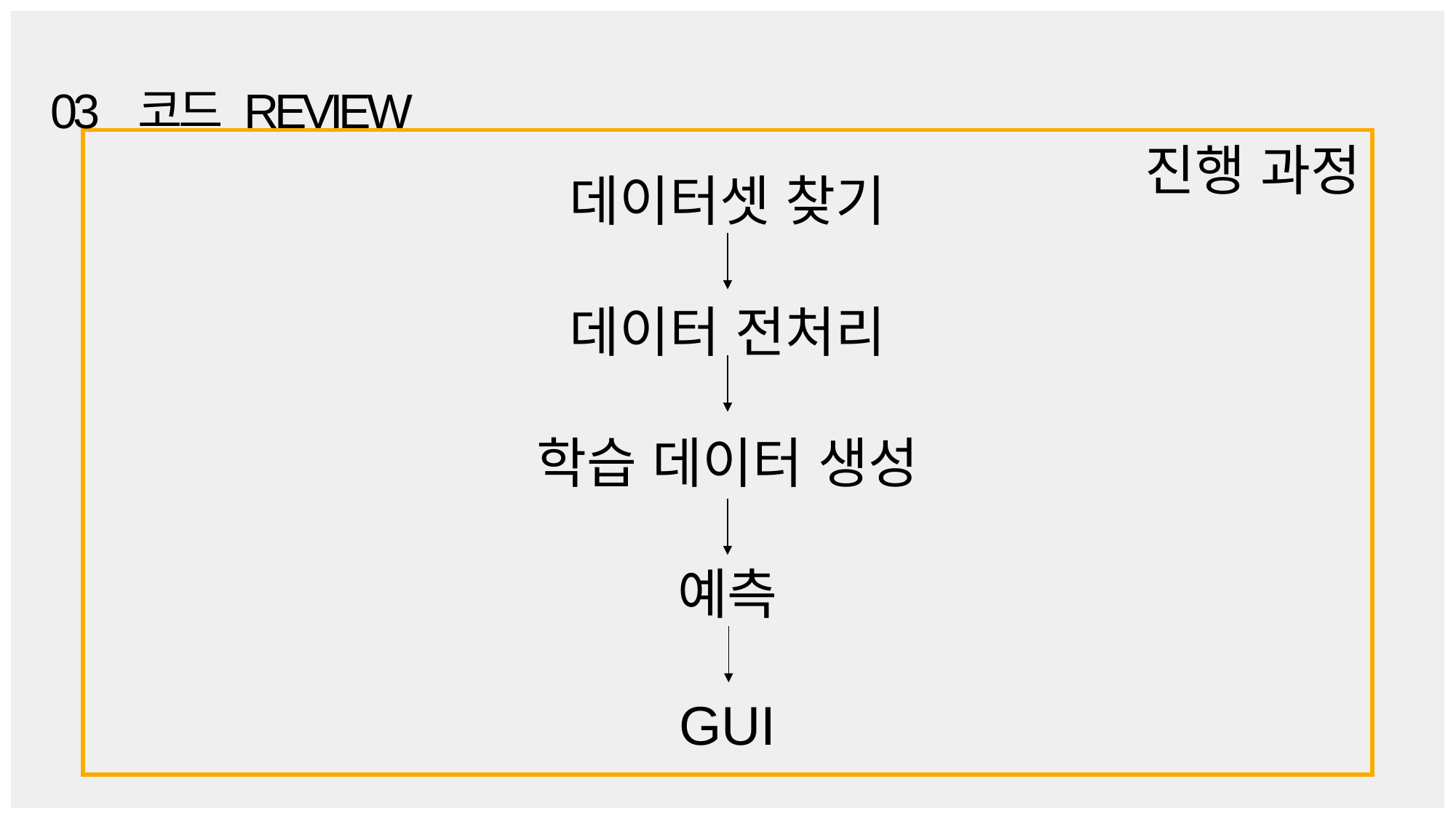

03   코드 REVIEW

진행 과정
데이터셋 찾기

데이터 전처리

학습 데이터 생성

예측

GUI